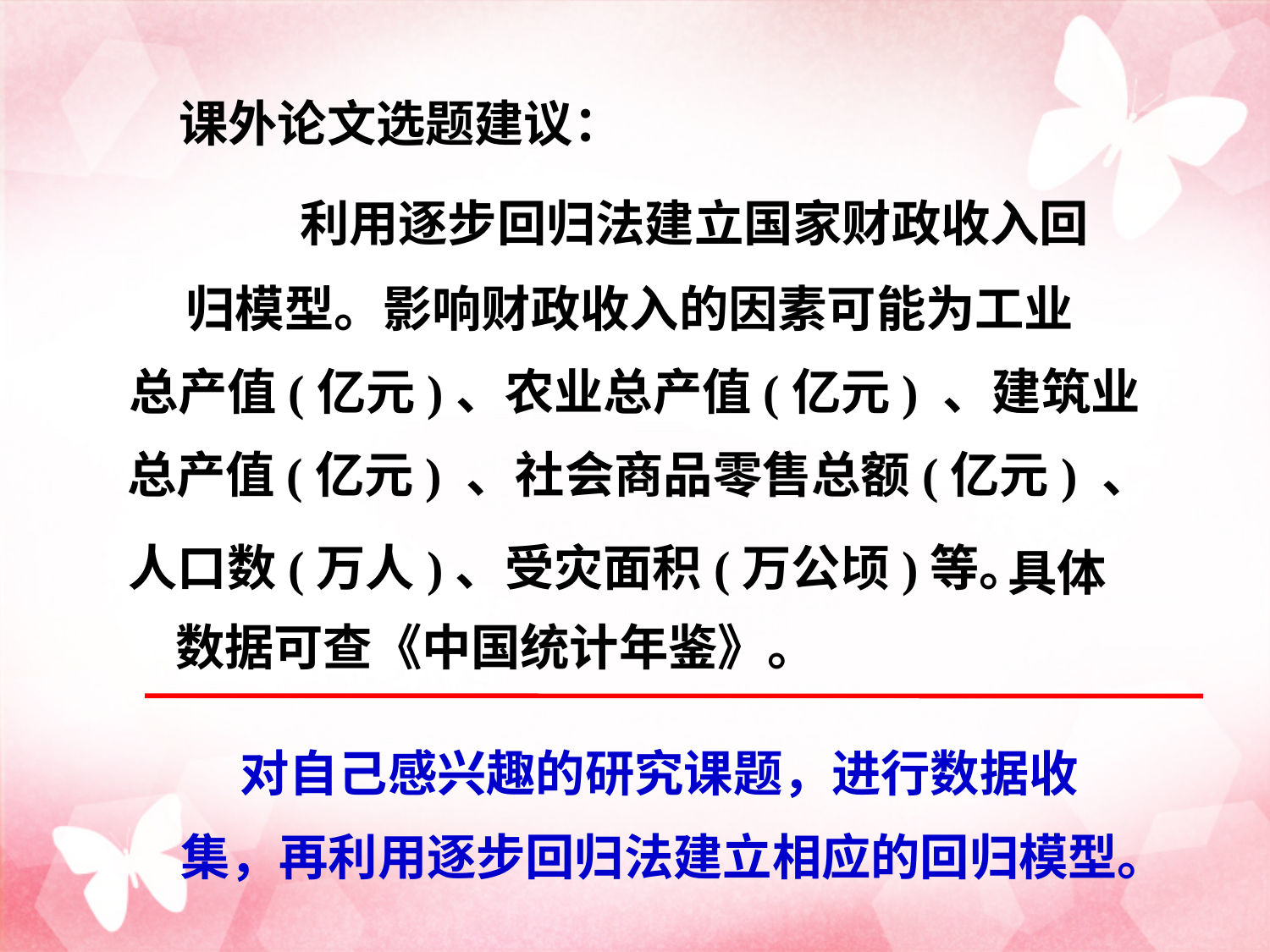

课外论文选题建议：
利用逐步回归法建立国家财政收入回
归模型。影响财政收入的因素可能为工业
总产值(亿元)、农业总产值(亿元) 、建筑业
总产值(亿元) 、社会商品零售总额(亿元) 、
人口数(万人)、受灾面积(万公顷)等。
具体
数据可查《中国统计年鉴》。

对自己感兴趣的研究课题，进行数据收
集，再利用逐步回归法建立相应的回归模型。